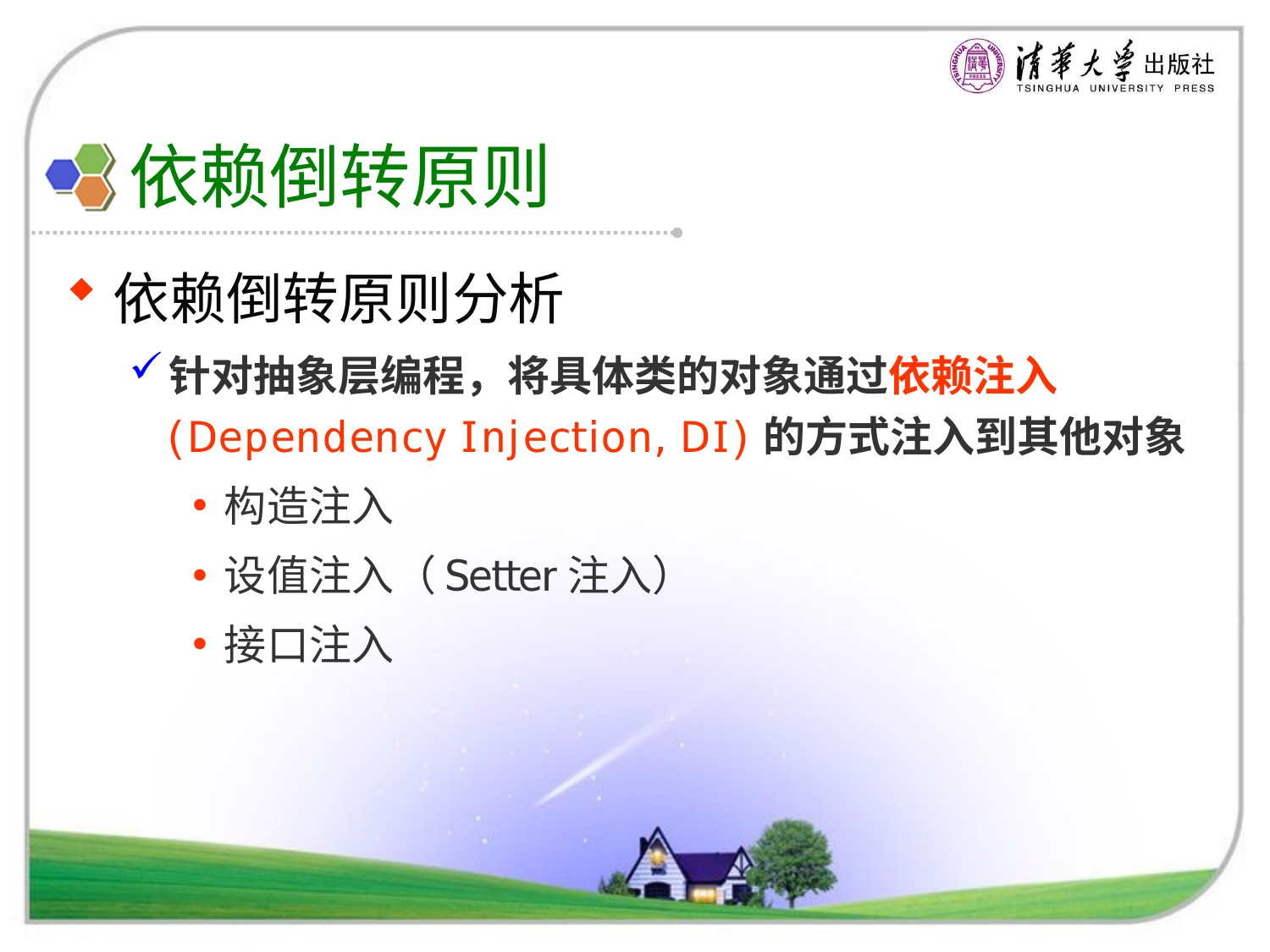

# 依赖倒转原则
依赖倒转原则分析
针对抽象层编程，将具体类的对象通过依赖注入(Dependency Injection, DI)的方式注入到其他对象
构造注入
设值注入（Setter注入）
接口注入